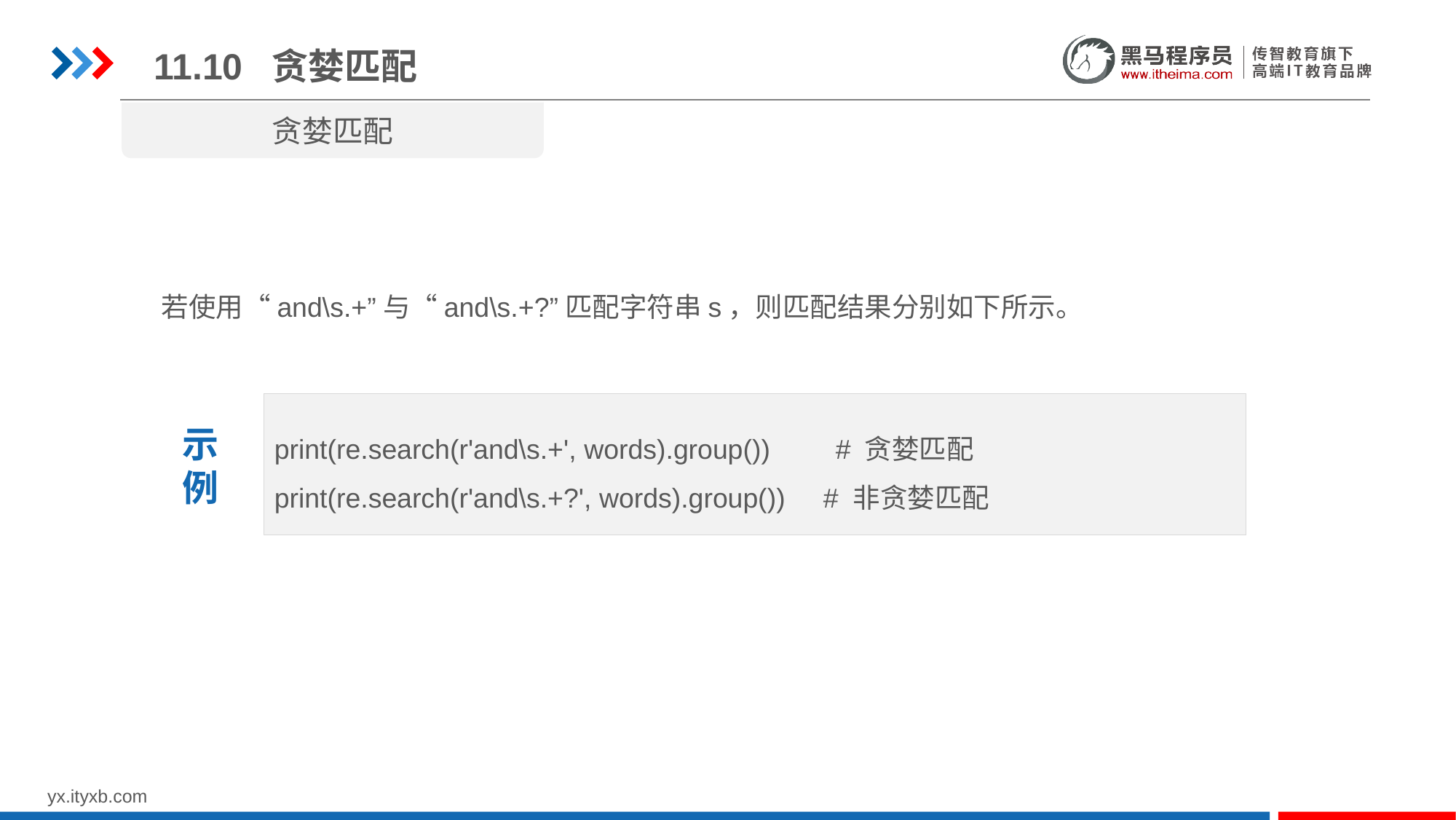

11.10  贪婪匹配

贪婪匹配
若使用“and\s.+”与“and\s.+?”匹配字符串s，则匹配结果分别如下所示。
print(re.search(r'and\s.+', words).group())	  # 贪婪匹配
print(re.search(r'and\s.+?', words).group())     # 非贪婪匹配
示
例